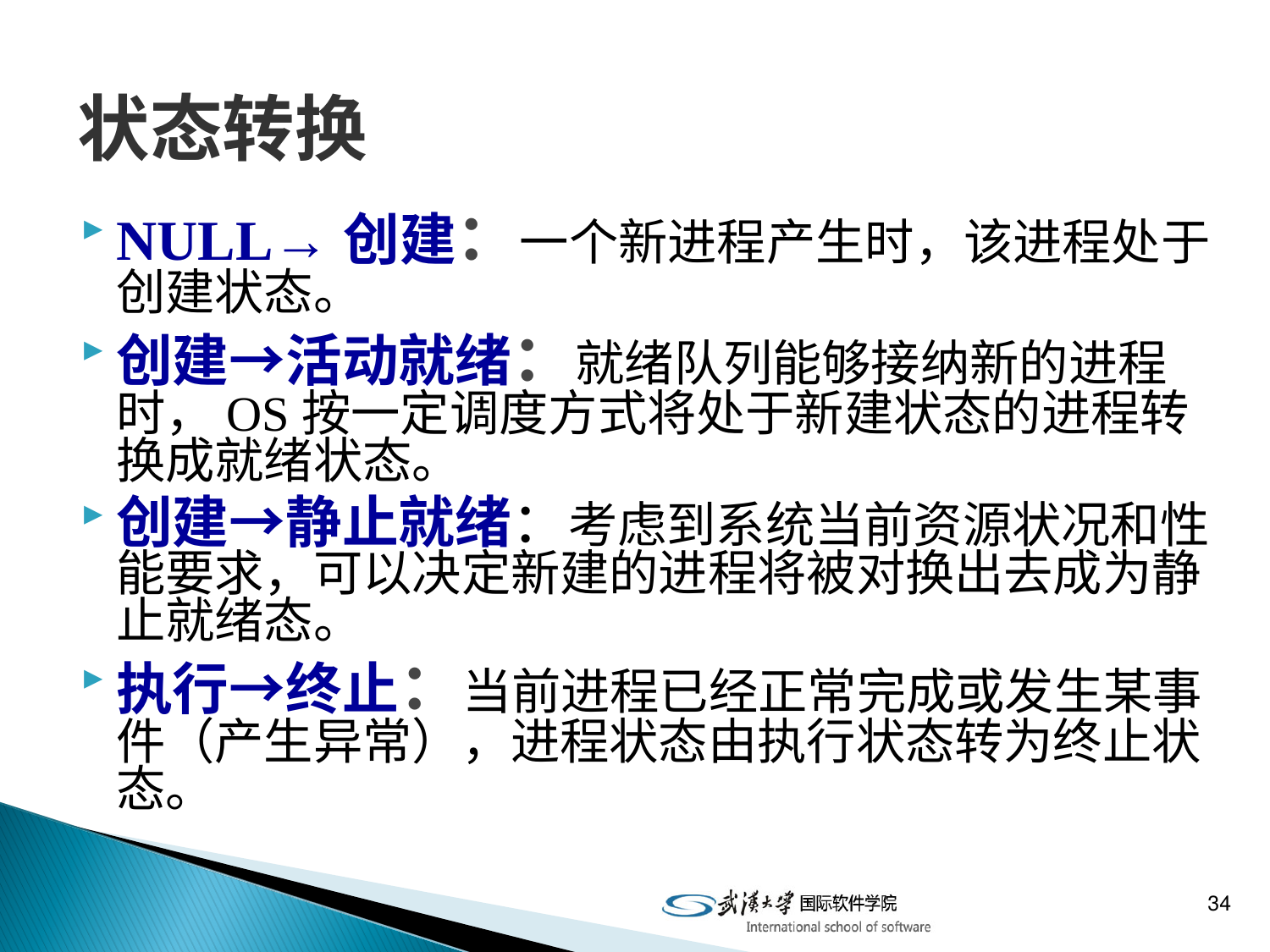

# 状态转换
NULL→创建：一个新进程产生时，该进程处于创建状态。
创建→活动就绪：就绪队列能够接纳新的进程时，OS按一定调度方式将处于新建状态的进程转换成就绪状态。
创建→静止就绪：考虑到系统当前资源状况和性能要求，可以决定新建的进程将被对换出去成为静止就绪态。
执行→终止：当前进程已经正常完成或发生某事件（产生异常），进程状态由执行状态转为终止状态。